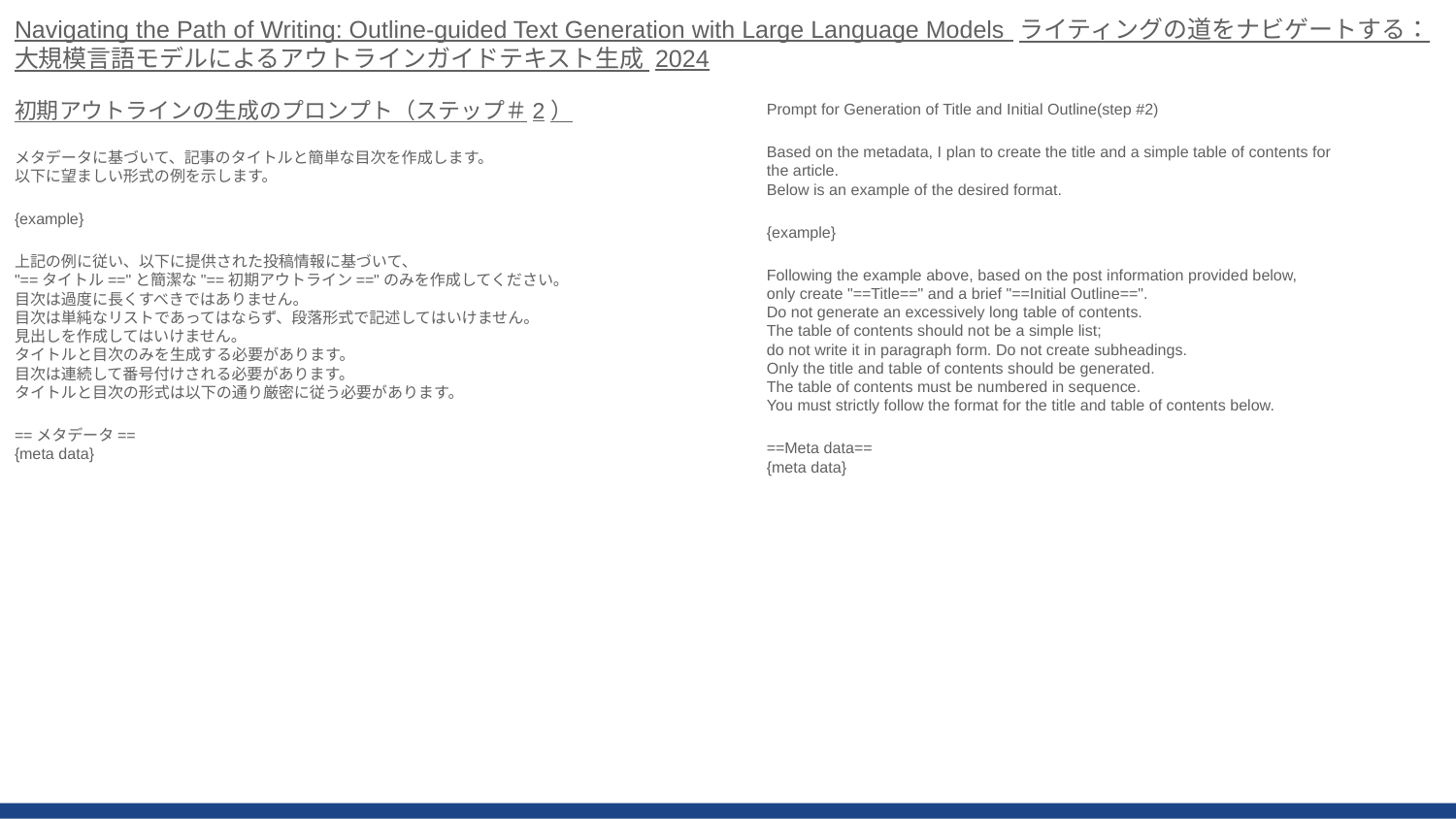

Navigating the Path of Writing: Outline-guided Text Generation with Large Language Models ライティングの道をナビゲートする：大規模言語モデルによるアウトラインガイドテキスト生成 2024
初期アウトラインの生成のプロンプト（ステップ＃2）
メタデータに基づいて、記事のタイトルと簡単な目次を作成します。
以下に望ましい形式の例を示します。
{example}
上記の例に従い、以下に提供された投稿情報に基づいて、
"==タイトル=="と簡潔な"==初期アウトライン=="のみを作成してください。
目次は過度に長くすべきではありません。
目次は単純なリストであってはならず、段落形式で記述してはいけません。
見出しを作成してはいけません。
タイトルと目次のみを生成する必要があります。
目次は連続して番号付けされる必要があります。
タイトルと目次の形式は以下の通り厳密に従う必要があります。
==メタデータ==
{meta data}

Prompt for Generation of Title and Initial Outline(step #2)
Based on the metadata, I plan to create the title and a simple table of contents for the article.
Below is an example of the desired format.
{example}
Following the example above, based on the post information provided below,
only create "==Title==" and a brief "==Initial Outline==".
Do not generate an excessively long table of contents.
The table of contents should not be a simple list;
do not write it in paragraph form. Do not create subheadings.
Only the title and table of contents should be generated.
The table of contents must be numbered in sequence.
You must strictly follow the format for the title and table of contents below.
==Meta data==
{meta data}